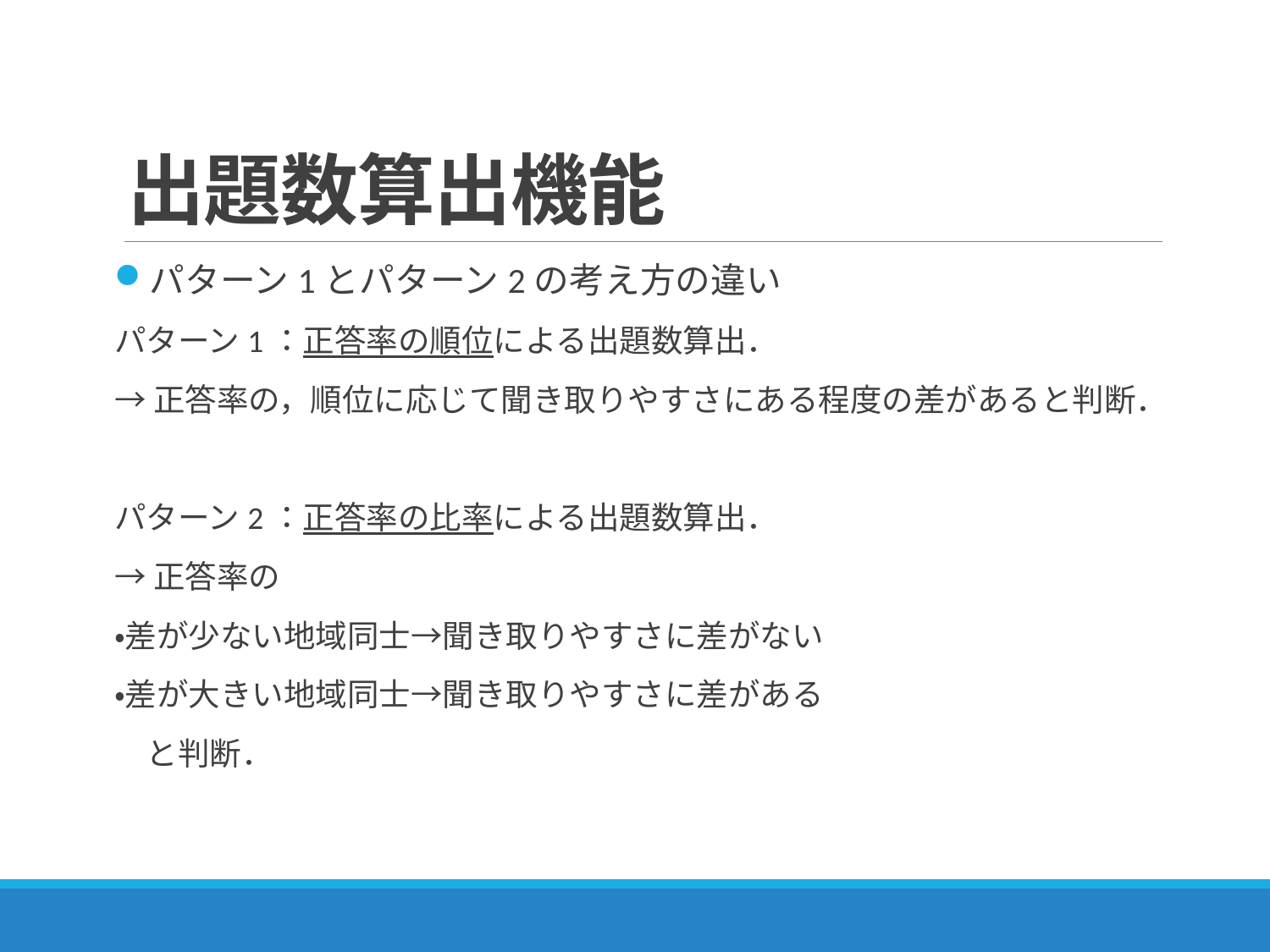

# 出題数算出機能
パターン1とパターン2の考え方の違い
パターン1：正答率の順位による出題数算出．
→正答率の，順位に応じて聞き取りやすさにある程度の差があると判断．

パターン2：正答率の比率による出題数算出．
→正答率の
・差が少ない地域同士→聞き取りやすさに差がない
・差が大きい地域同士→聞き取りやすさに差がある
　と判断．

17